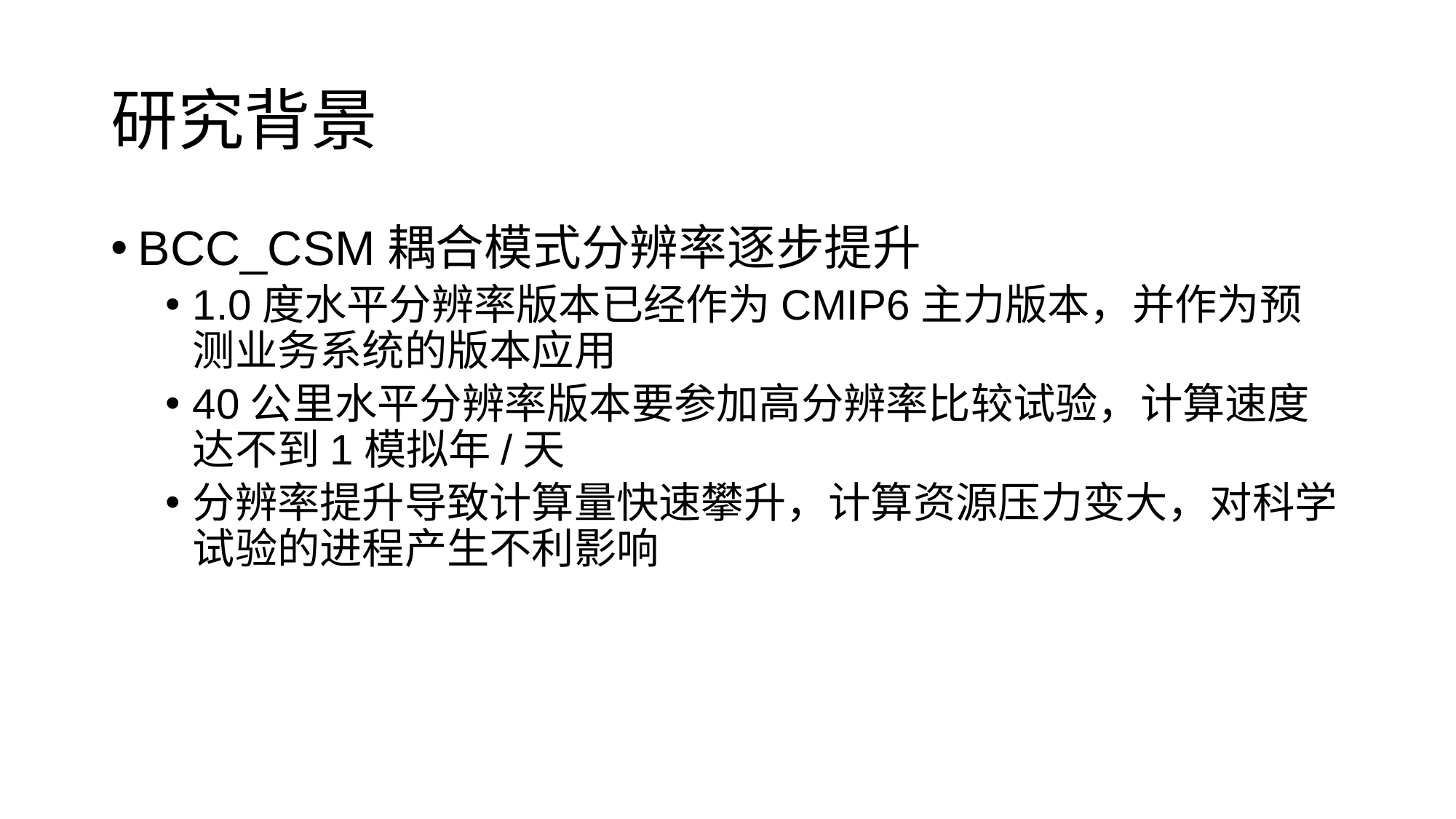

# 研究背景
BCC_CSM耦合模式分辨率逐步提升
1.0度水平分辨率版本已经作为CMIP6主力版本，并作为预测业务系统的版本应用
40公里水平分辨率版本要参加高分辨率比较试验，计算速度达不到1模拟年/天
分辨率提升导致计算量快速攀升，计算资源压力变大，对科学试验的进程产生不利影响